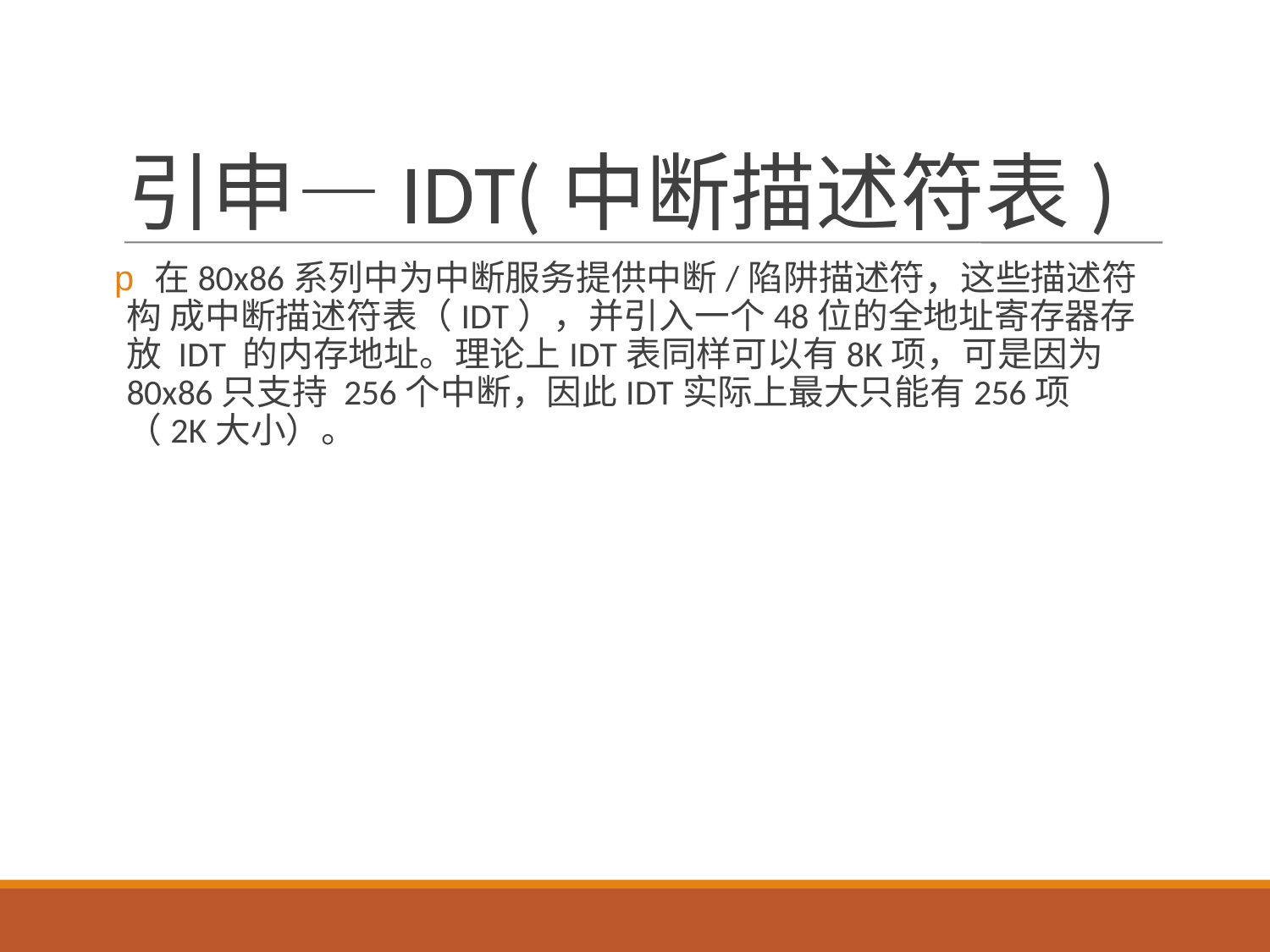

# 引申—IDT(中断描述符表)
p在80x86系列中为中断服务提供中断/陷阱描述符，这些描述符构 成中断描述符表（IDT），并引入一个48位的全地址寄存器存放 IDT 的内存地址。理论上IDT表同样可以有8K项，可是因为80x86只支持 256个中断，因此IDT实际上最大只能有256项（2K大小）。